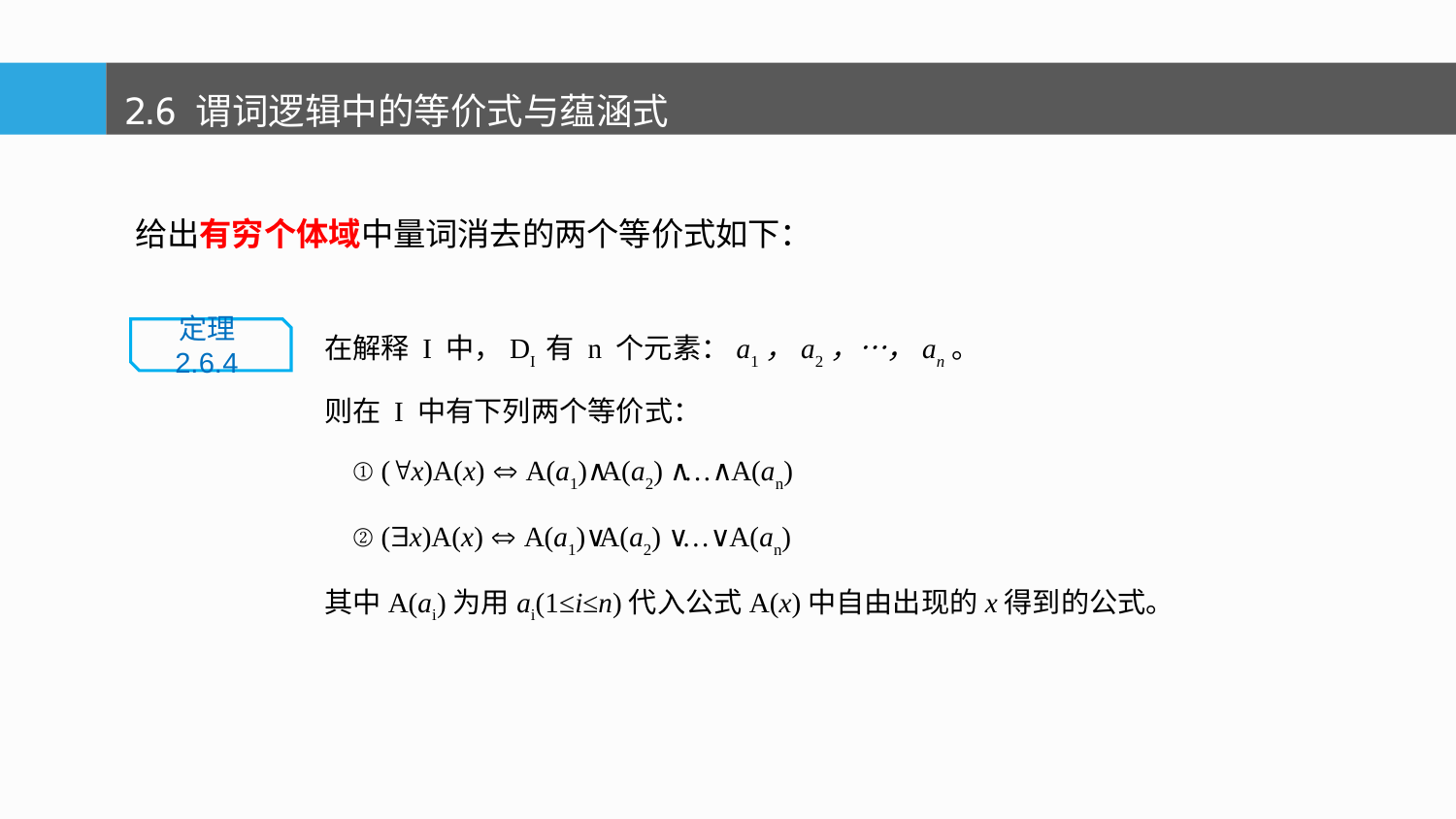

2.6 谓词逻辑中的等价式与蕴涵式

给出有穷个体域中量词消去的两个等价式如下：

在解释 I 中，DI 有 n 个元素：a1，a2，…，an。
则在 I 中有下列两个等价式：
    ① (∀x)A(x) ⇔ A(a1)∧A(a2) ∧…∧ A(an)
    ② (∃x)A(x) ⇔ A(a1)∨A(a2) ∨…∨ A(an)
其中A(ai)为用ai(1≤i≤n)代入公式A(x)中自由出现的x得到的公式。
定理2.6.4